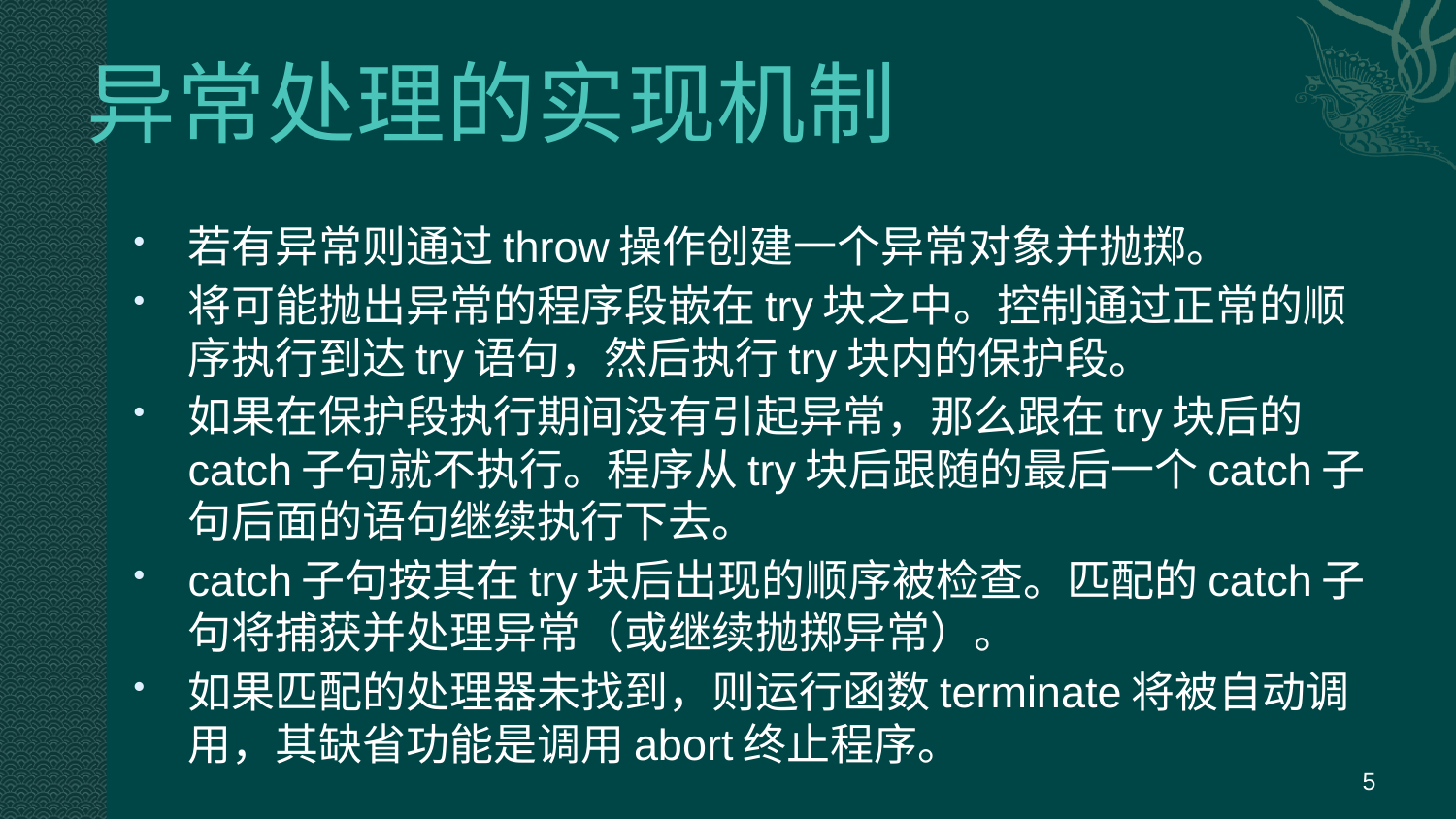

# 异常处理的实现机制
若有异常则通过throw操作创建一个异常对象并抛掷。
将可能抛出异常的程序段嵌在try块之中。控制通过正常的顺序执行到达try语句，然后执行try块内的保护段。
如果在保护段执行期间没有引起异常，那么跟在try块后的catch子句就不执行。程序从try块后跟随的最后一个catch子句后面的语句继续执行下去。
catch子句按其在try块后出现的顺序被检查。匹配的catch子句将捕获并处理异常（或继续抛掷异常）。
如果匹配的处理器未找到，则运行函数terminate将被自动调用，其缺省功能是调用abort终止程序。

5